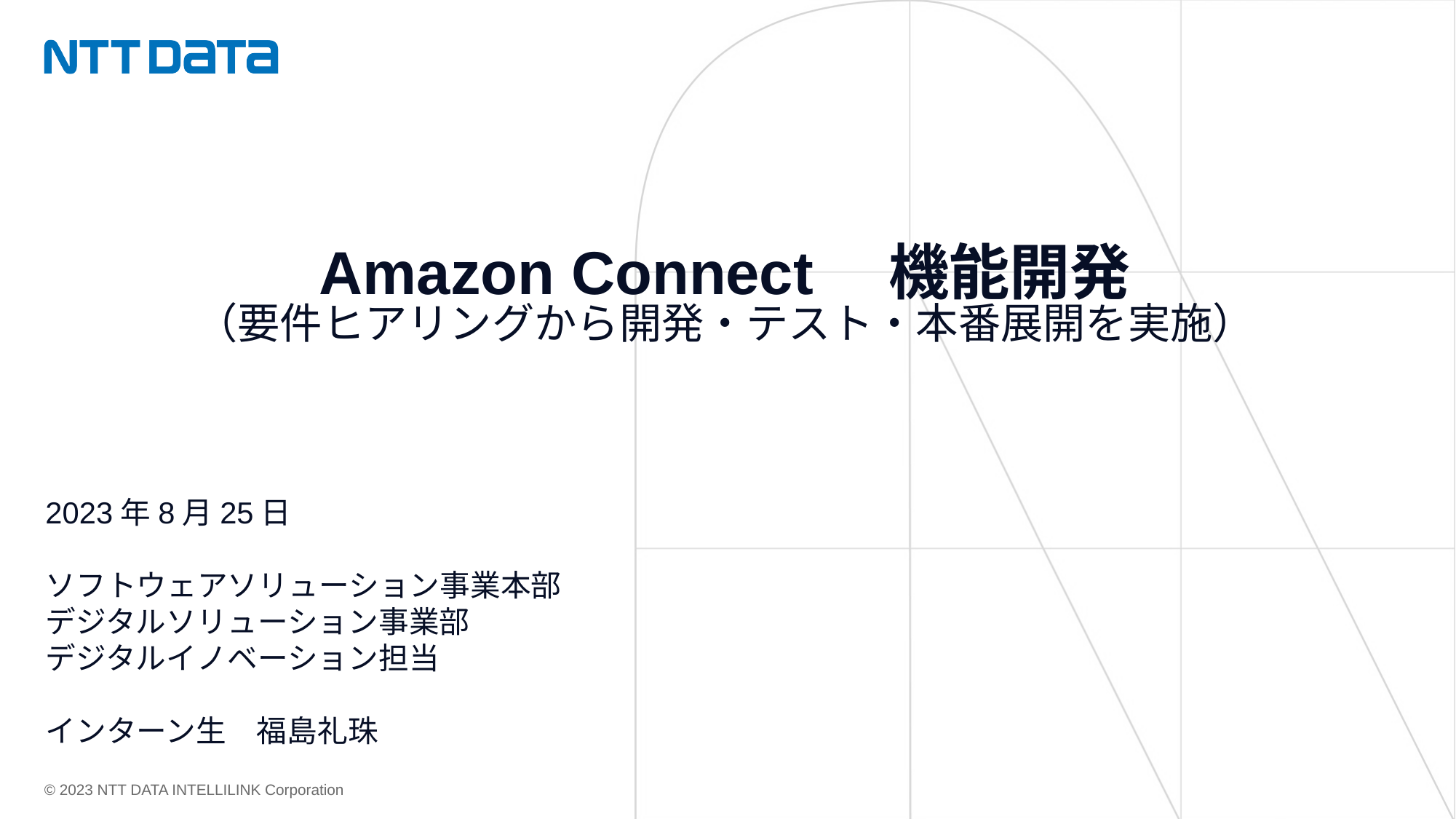

Amazon Connect　機能開発
（要件ヒアリングから開発・テスト・本番展開を実施）
2023年8月25日
ソフトウェアソリューション事業本部
デジタルソリューション事業部
デジタルイノベーション担当
インターン生　福島礼珠